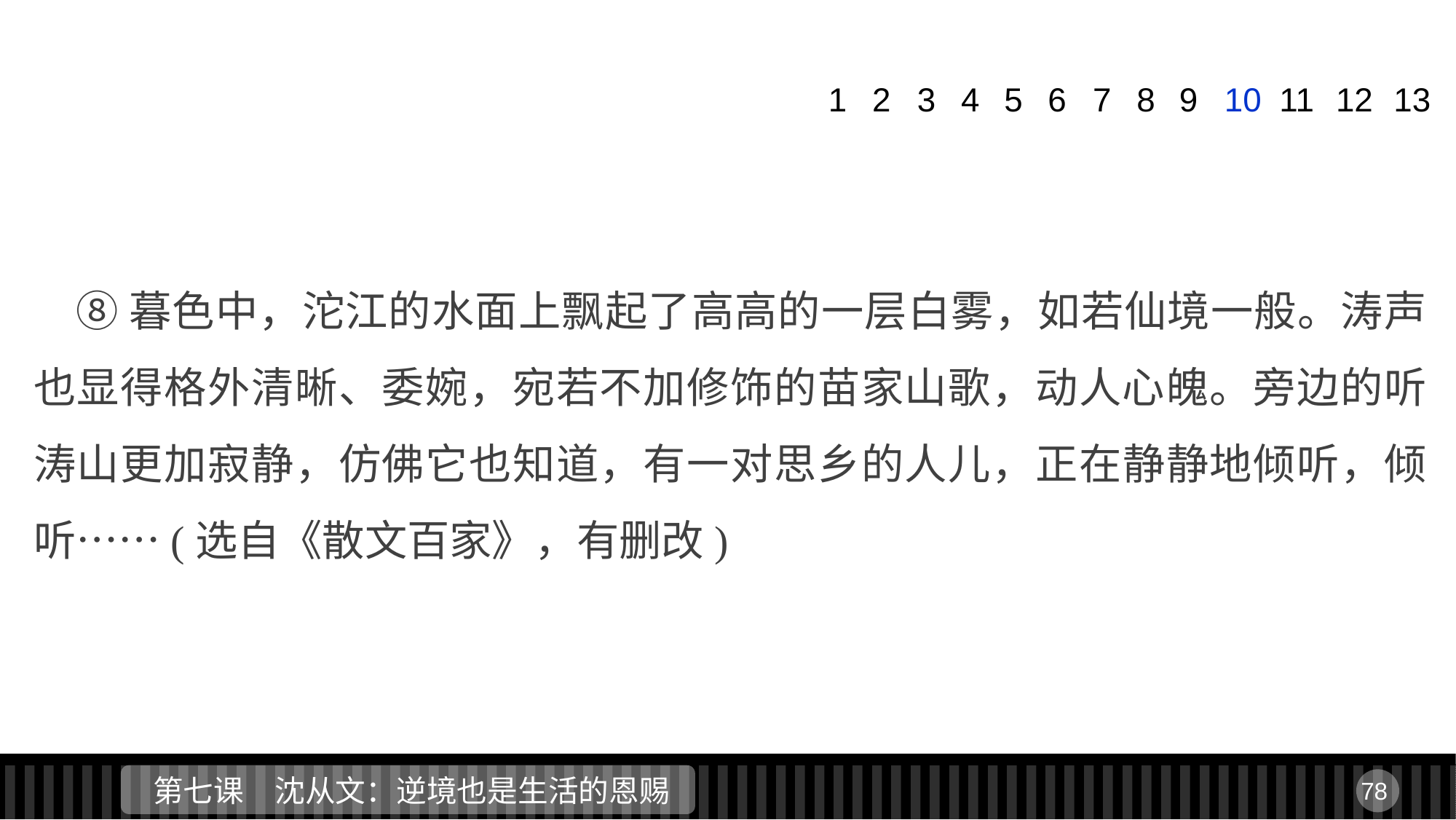

1
2
3
4
5
6
7
8
9
10
11
12
13
    ⑧暮色中，沱江的水面上飘起了高高的一层白雾，如若仙境一般。涛声也显得格外清晰、委婉，宛若不加修饰的苗家山歌，动人心魄。旁边的听涛山更加寂静，仿佛它也知道，有一对思乡的人儿，正在静静地倾听，倾听……(选自《散文百家》，有删改)